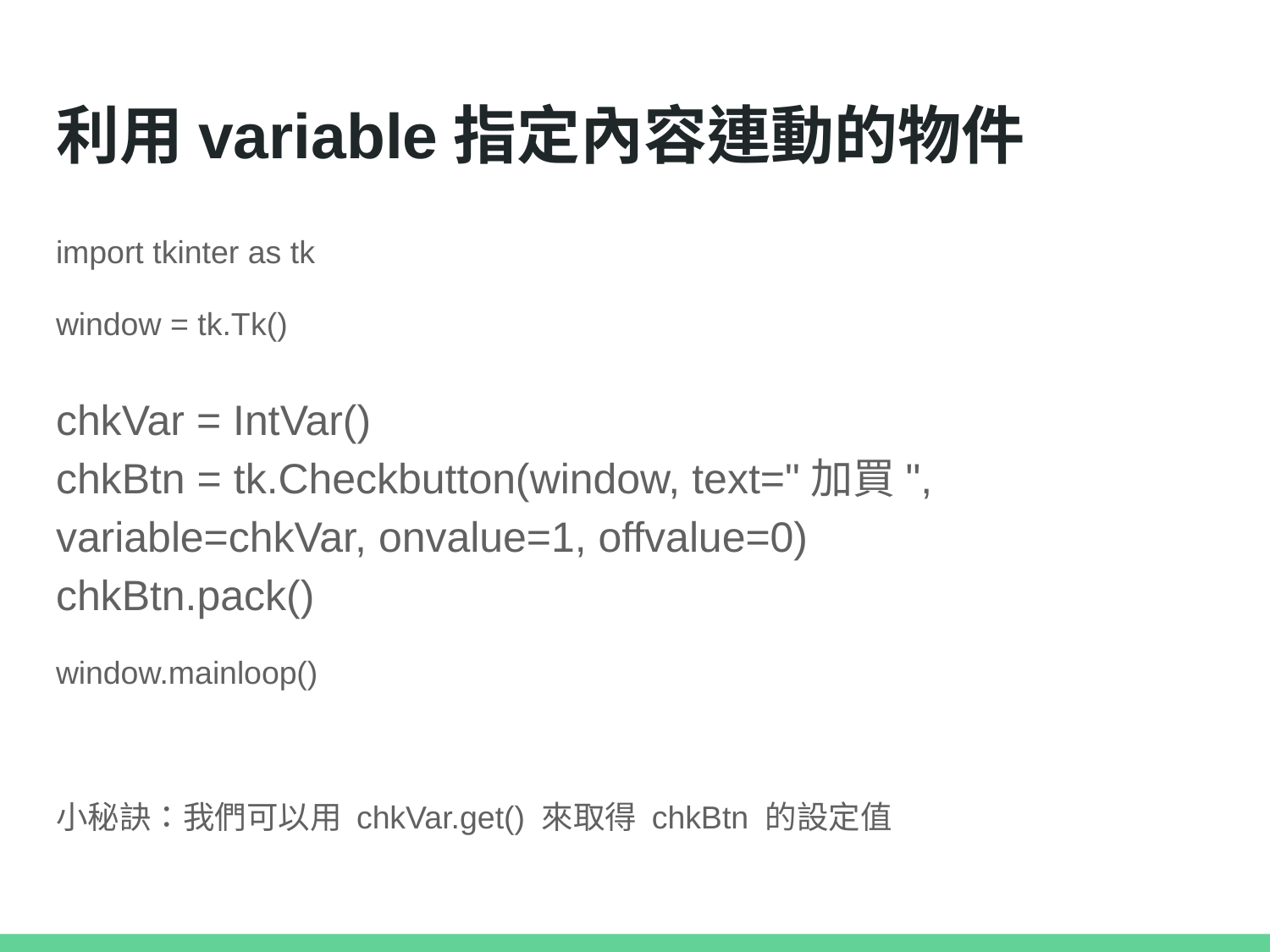

# 利用variable指定內容連動的物件
import tkinter as tk
window = tk.Tk()
chkVar = IntVar()
chkBtn = tk.Checkbutton(window, text="加買", variable=chkVar, onvalue=1, offvalue=0)
chkBtn.pack()
window.mainloop()

小秘訣：我們可以用 chkVar.get() 來取得 chkBtn 的設定值